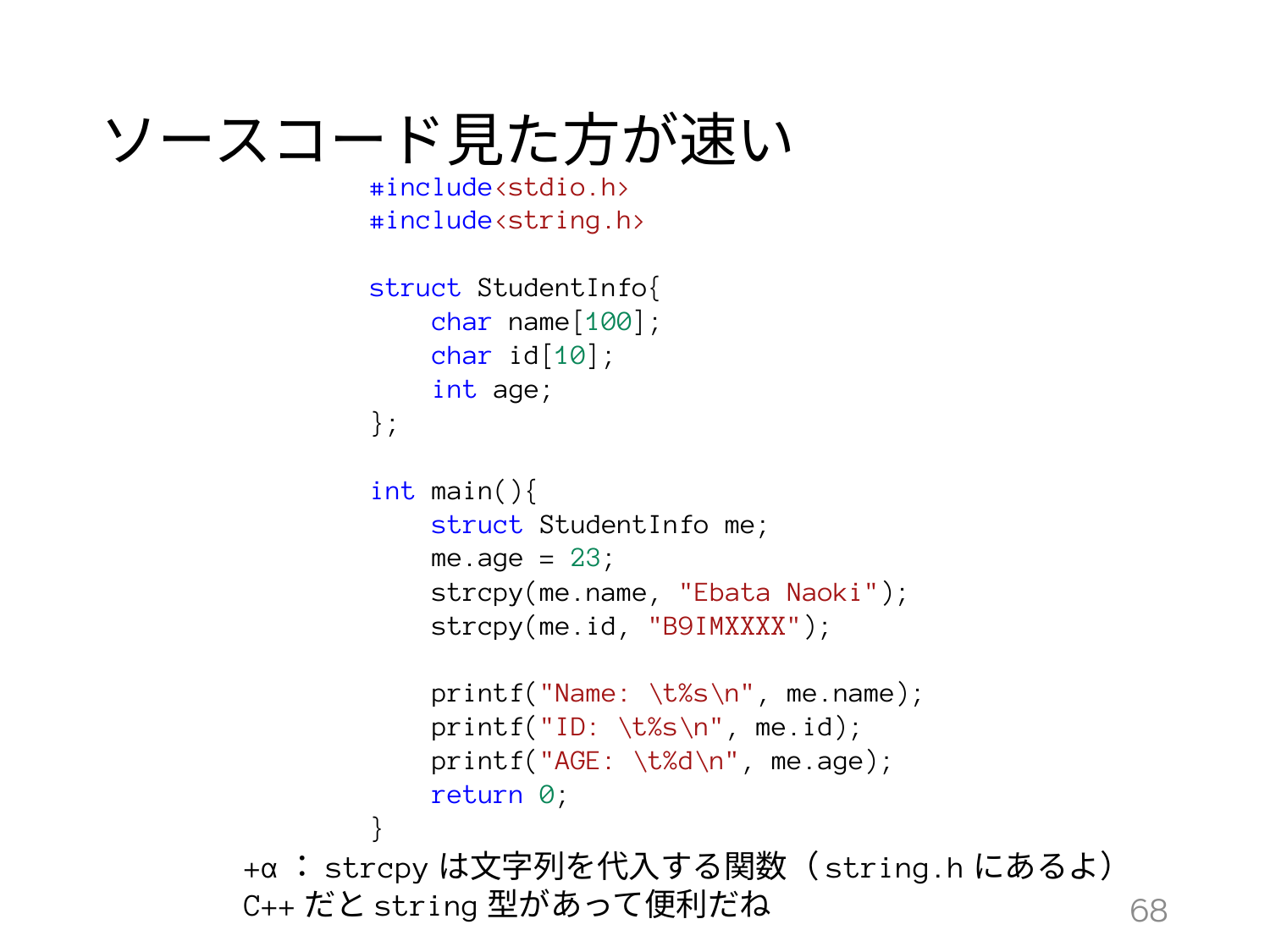

# ソースコード見た方が速い
#include<stdio.h>
#include<string.h>
struct StudentInfo{
    char name[100];
    char id[10];
    int age;
};
int main(){
    struct StudentInfo me;
    me.age = 23;
    strcpy(me.name, "Ebata Naoki");
    strcpy(me.id, "B9IMXXXX");
    printf("Name: \t%s\n", me.name);
    printf("ID: \t%s\n", me.id);
    printf("AGE: \t%d\n", me.age);
    return 0;
}

+α：strcpyは文字列を代入する関数（string.hにあるよ）
C++だとstring型があって便利だね
68